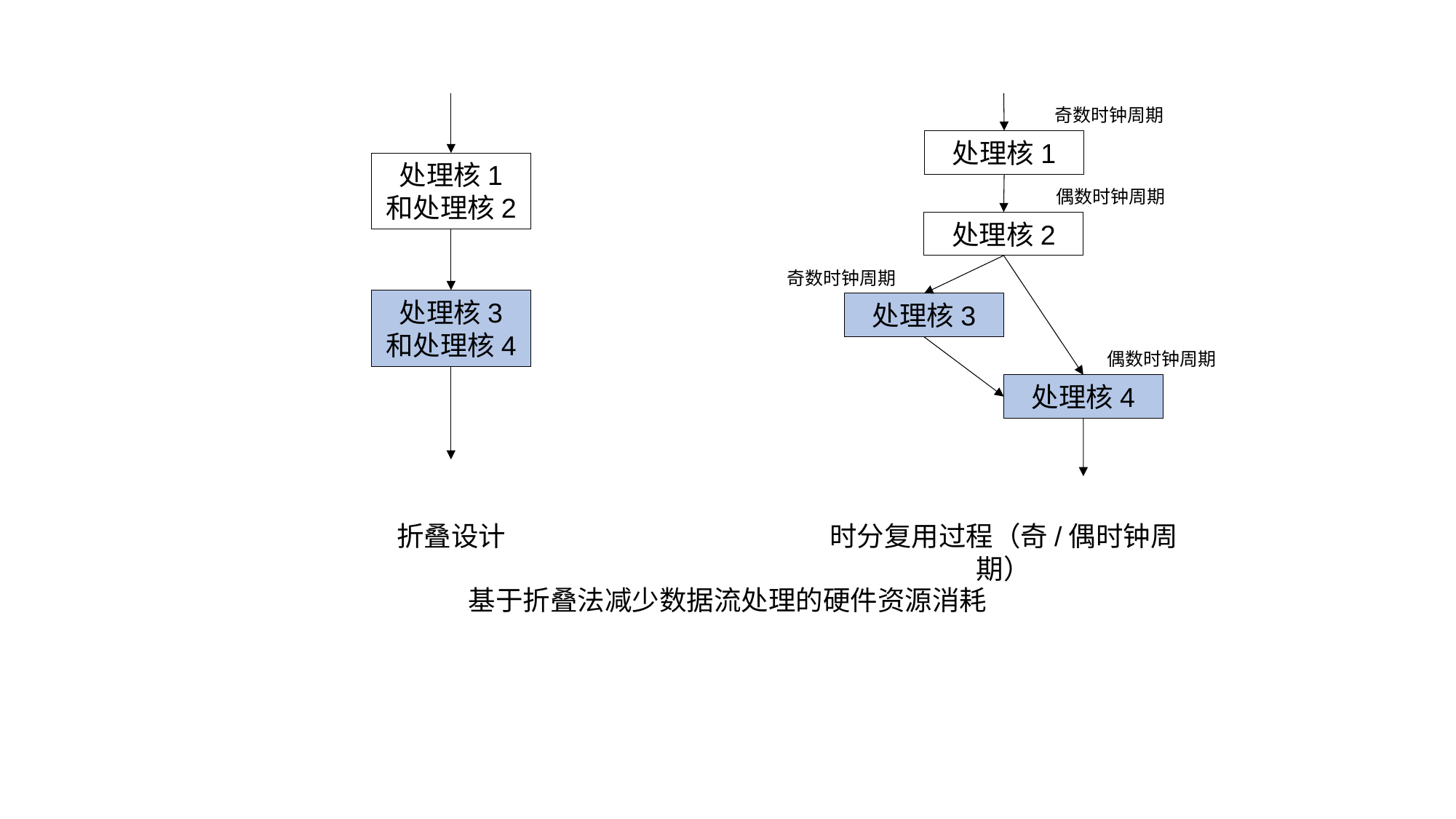

奇数时钟周期
处理核1
处理核1
和处理核2
偶数时钟周期
处理核2
奇数时钟周期
处理核3
和处理核4
处理核3
偶数时钟周期
处理核4
折叠设计
时分复用过程（奇/偶时钟周期）
基于折叠法减少数据流处理的硬件资源消耗